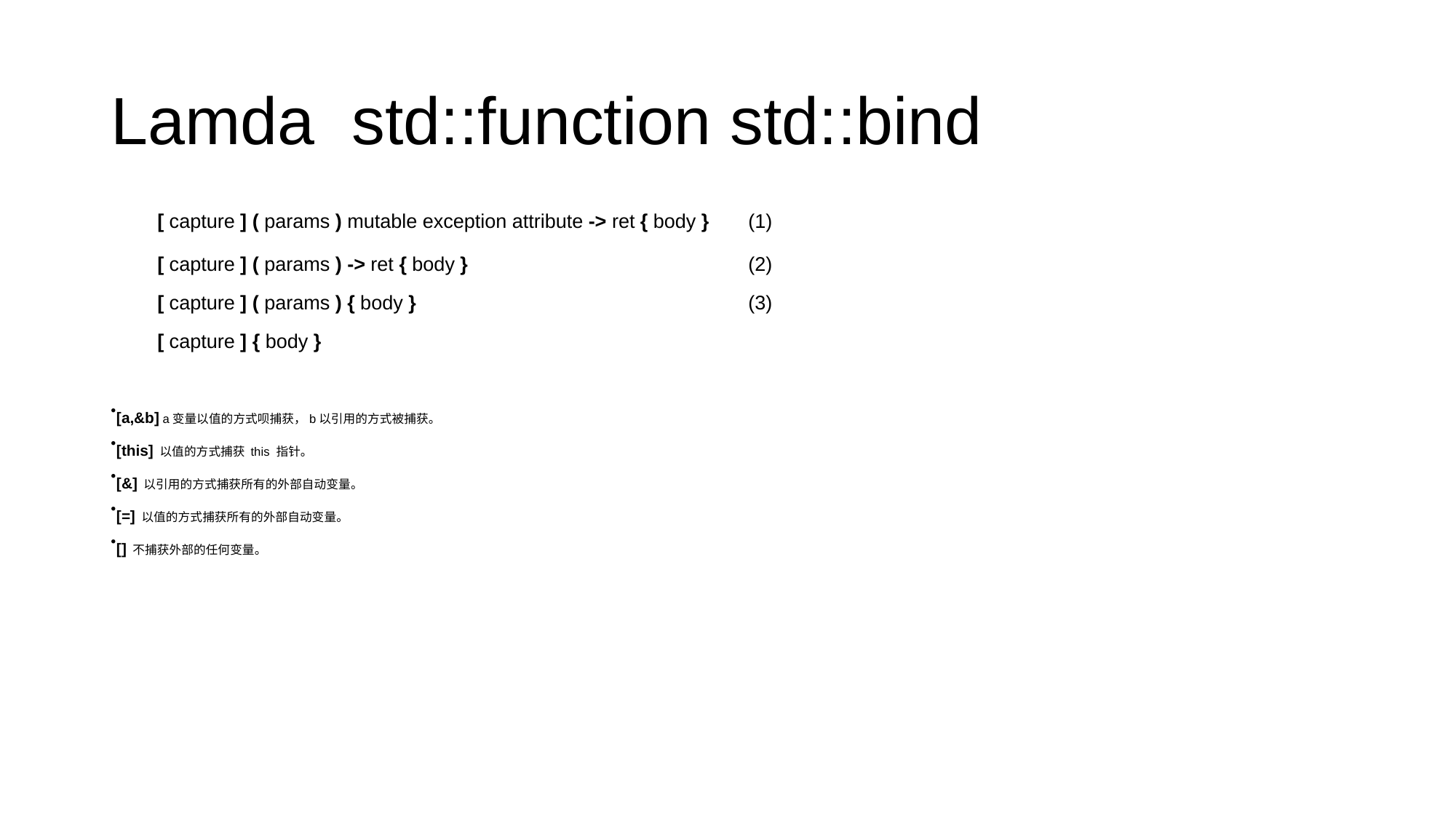

# Lamda  std::function std::bind
| [ capture ] ( params ) mutable exception attribute -> ret { body } | (1) |  |
| --- | --- | --- |
| [ capture ] ( params ) -> ret { body } | (2) |  |
| [ capture ] ( params ) { body } | (3) |  |
| [ capture ] { body } |  |  |

[a,&b] a变量以值的方式呗捕获，b以引用的方式被捕获。
[this] 以值的方式捕获 this 指针。
[&] 以引用的方式捕获所有的外部自动变量。
[=] 以值的方式捕获所有的外部自动变量。
[] 不捕获外部的任何变量。